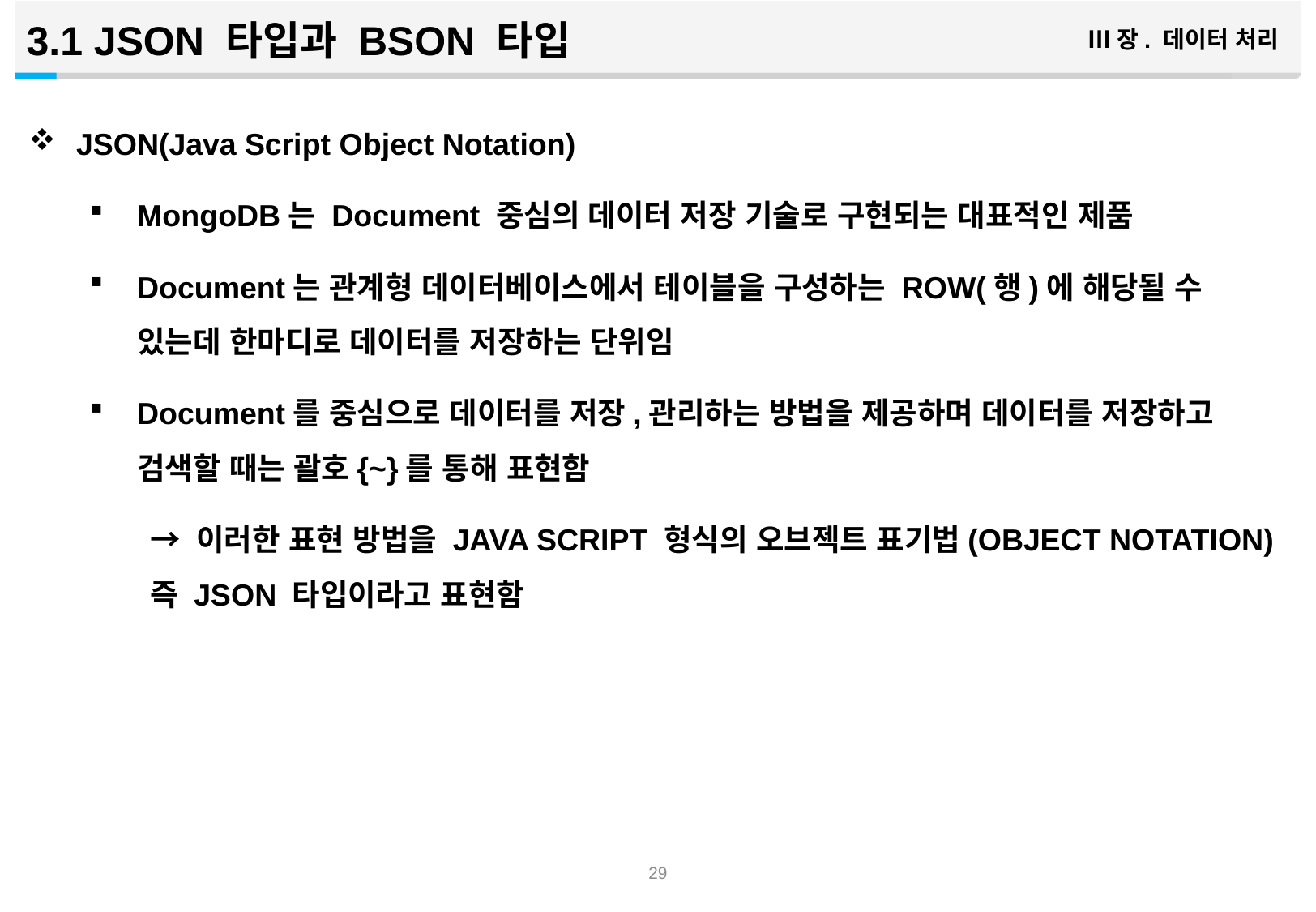

3.1 JSON 타입과 BSON 타입
Ⅲ장. 데이터 처리
JSON(Java Script Object Notation)
MongoDB는 Document 중심의 데이터 저장 기술로 구현되는 대표적인 제품
Document는 관계형 데이터베이스에서 테이블을 구성하는 ROW(행)에 해당될 수 있는데 한마디로 데이터를 저장하는 단위임
Document를 중심으로 데이터를 저장,관리하는 방법을 제공하며 데이터를 저장하고 검색할 때는 괄호{~}를 통해 표현함
→ 이러한 표현 방법을 JAVA SCRIPT 형식의 오브젝트 표기법(OBJECT NOTATION) 즉 JSON 타입이라고 표현함

29